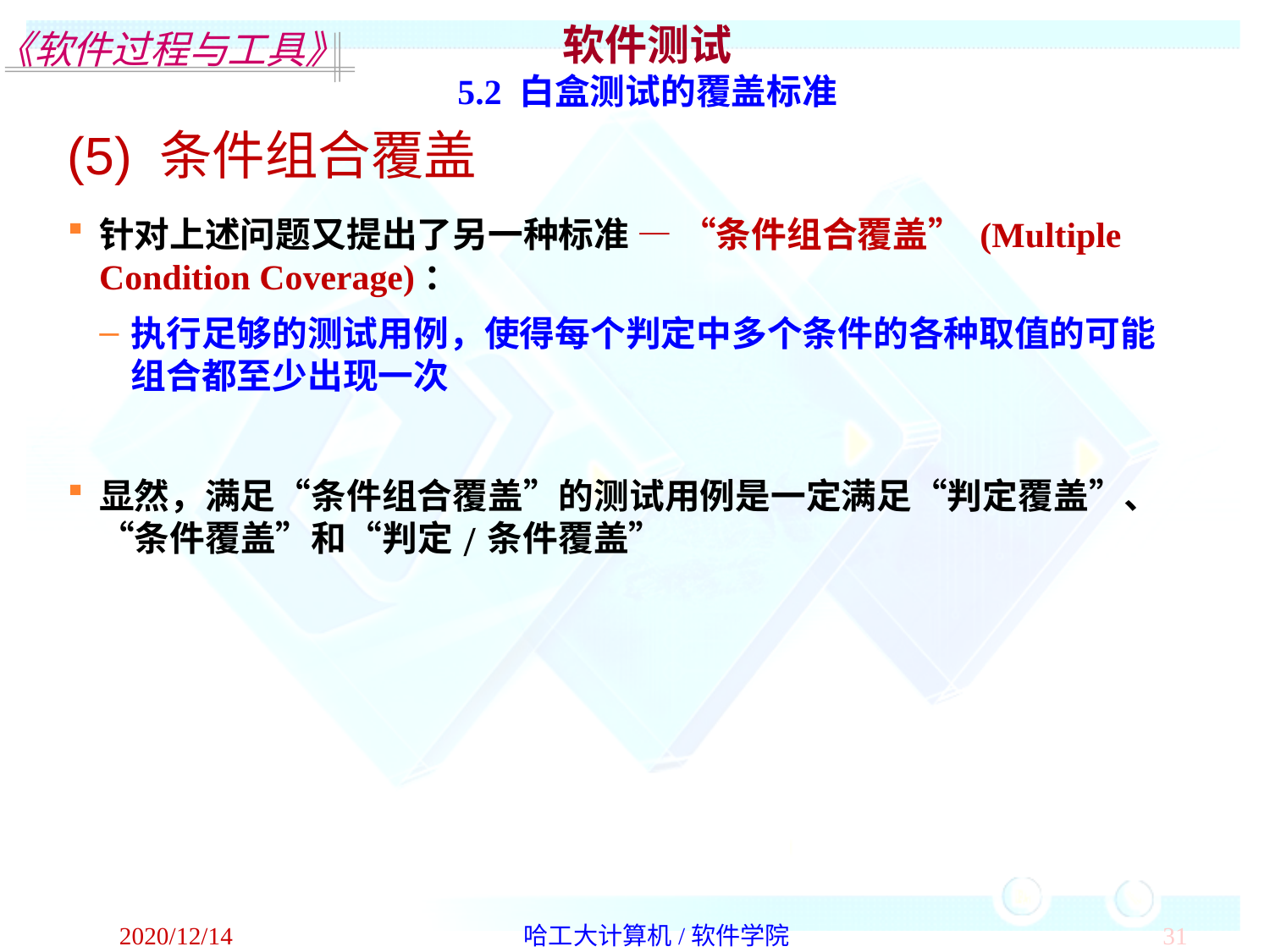

软件测试
5.2 白盒测试的覆盖标准
(5) 条件组合覆盖
针对上述问题又提出了另一种标准 — “条件组合覆盖” (Multiple Condition Coverage)：
执行足够的测试用例，使得每个判定中多个条件的各种取值的可能组合都至少出现一次

显然，满足“条件组合覆盖”的测试用例是一定满足“判定覆盖”、“条件覆盖”和“判定/条件覆盖”